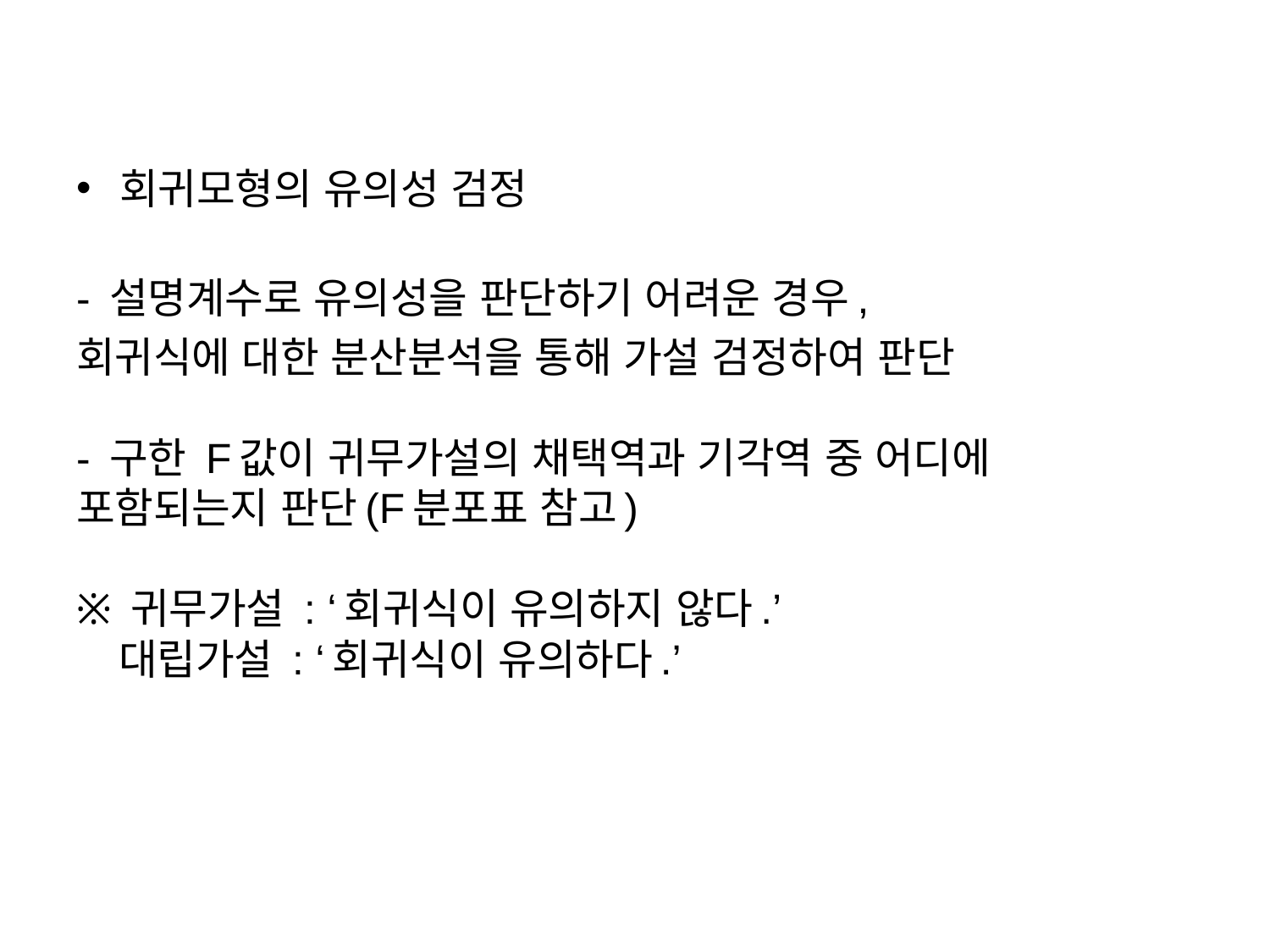

회귀모형의 유의성 검정
- 설명계수로 유의성을 판단하기 어려운 경우,
회귀식에 대한 분산분석을 통해 가설 검정하여 판단
- 구한 F값이 귀무가설의 채택역과 기각역 중 어디에 포함되는지 판단(F분포표 참고)
※ 귀무가설 : ‘회귀식이 유의하지 않다.’
   대립가설 : ‘회귀식이 유의하다.’